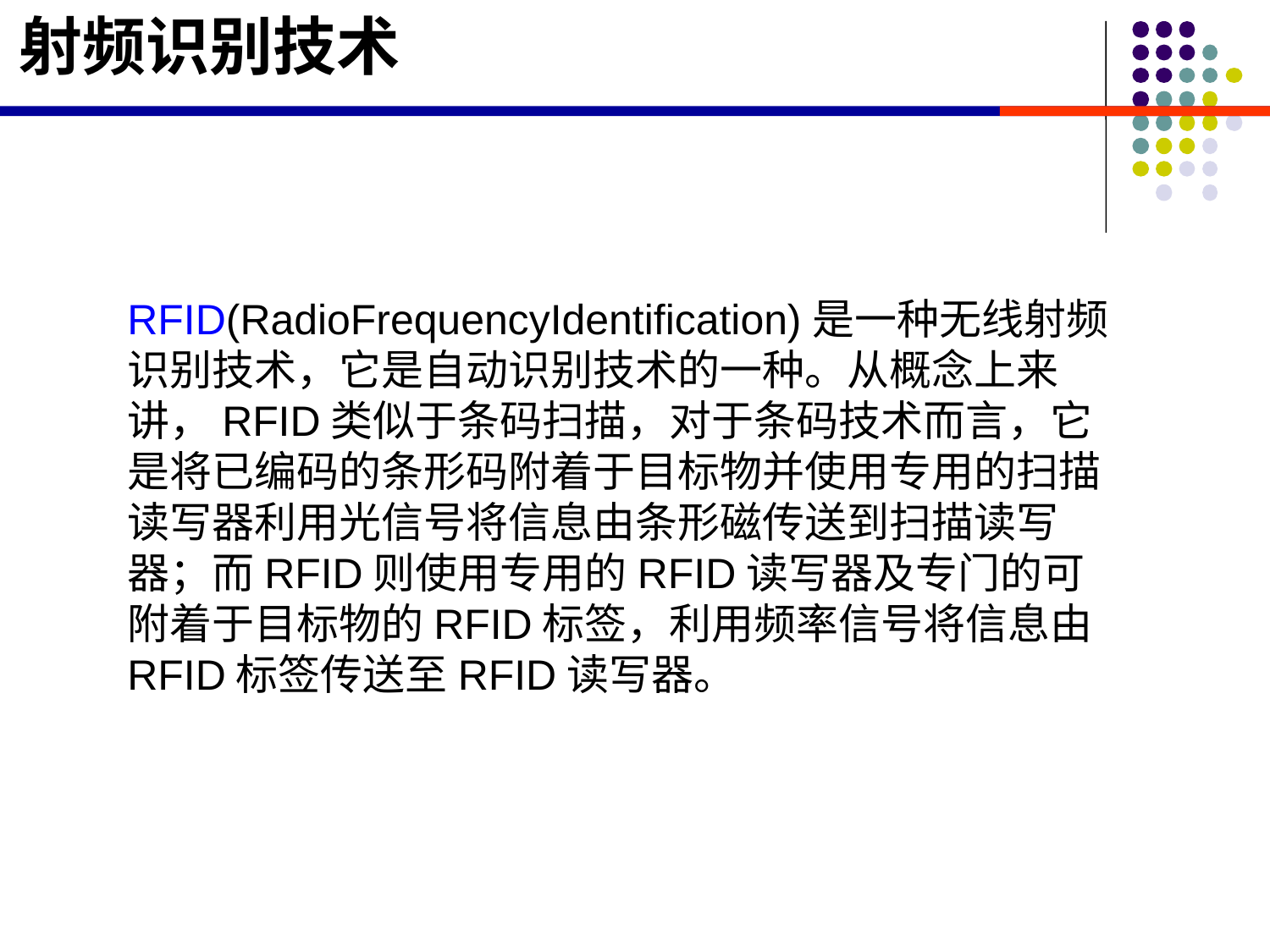

射频识别技术
RFID(RadioFrequencyIdentification)是一种无线射频识别技术，它是自动识别技术的一种。从概念上来讲，RFID类似于条码扫描，对于条码技术而言，它是将已编码的条形码附着于目标物并使用专用的扫描读写器利用光信号将信息由条形磁传送到扫描读写器；而RFID则使用专用的RFID读写器及专门的可附着于目标物的RFID标签，利用频率信号将信息由RFID标签传送至RFID读写器。